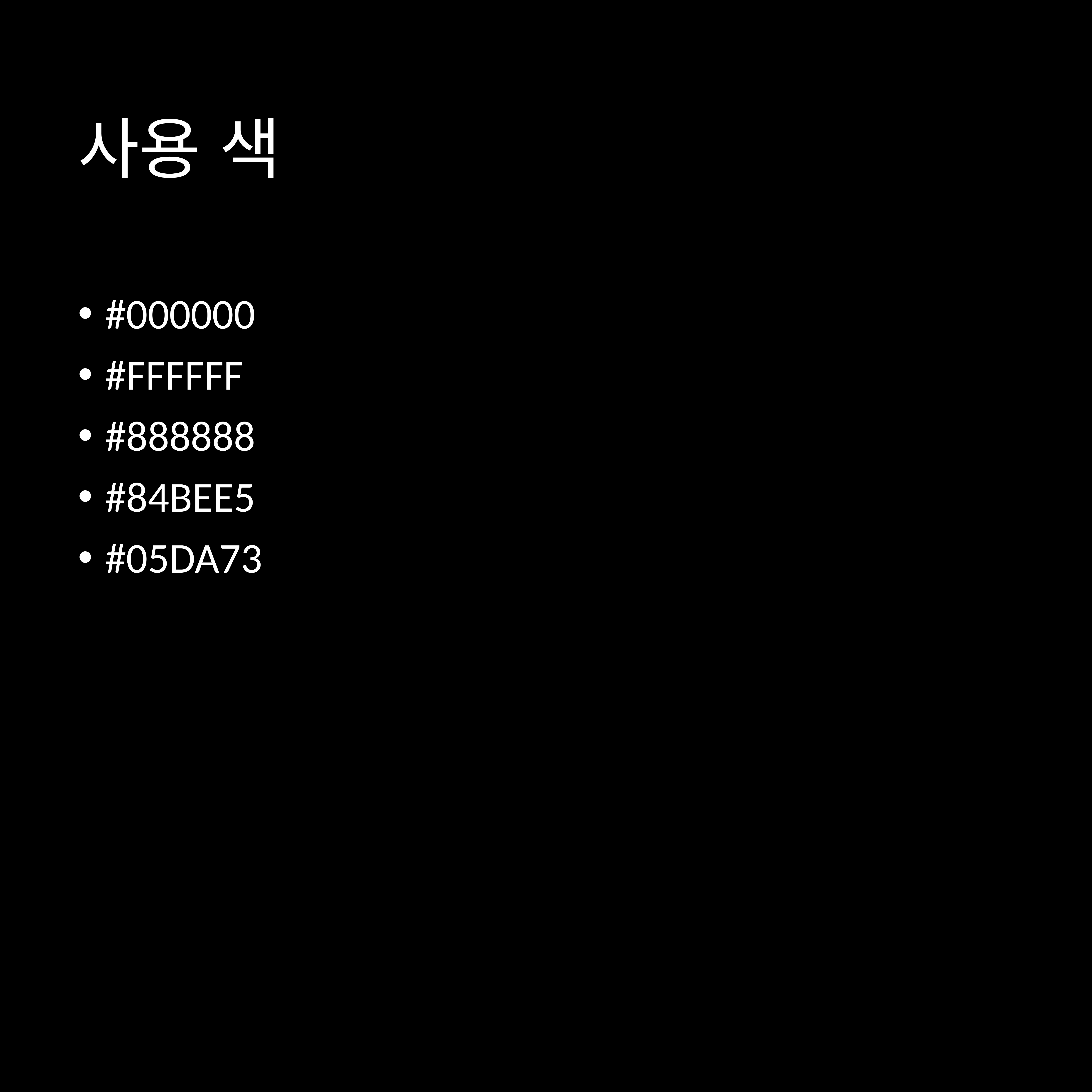

사용 색
#000000
#FFFFFF
#888888
#84BEE5
#05DA73